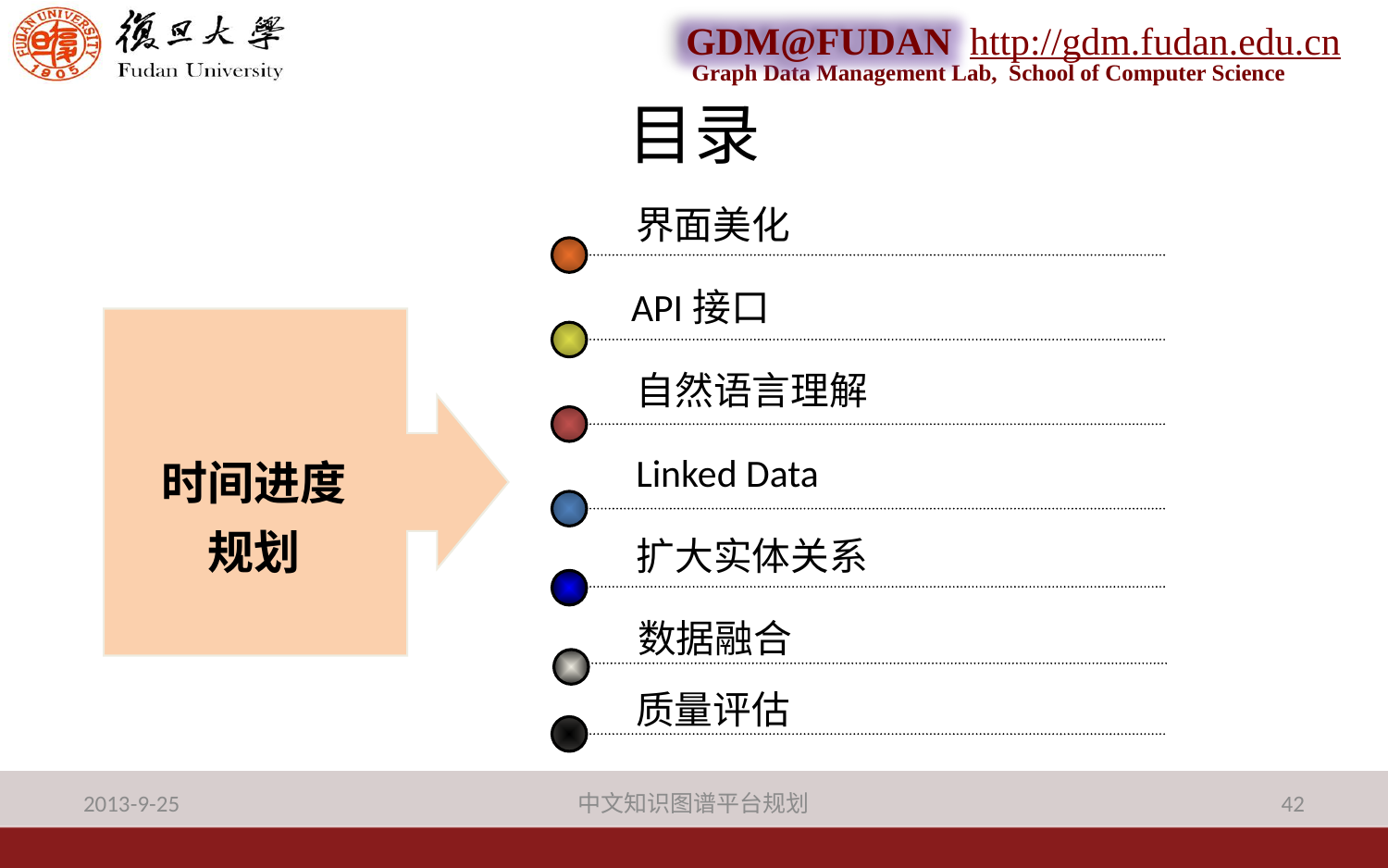

# 目录
界面美化

API接口

自然语言理解

时间进度规划
Linked Data

扩大实体关系

数据融合

质量评估

2013-9-25
中文知识图谱平台规划
42